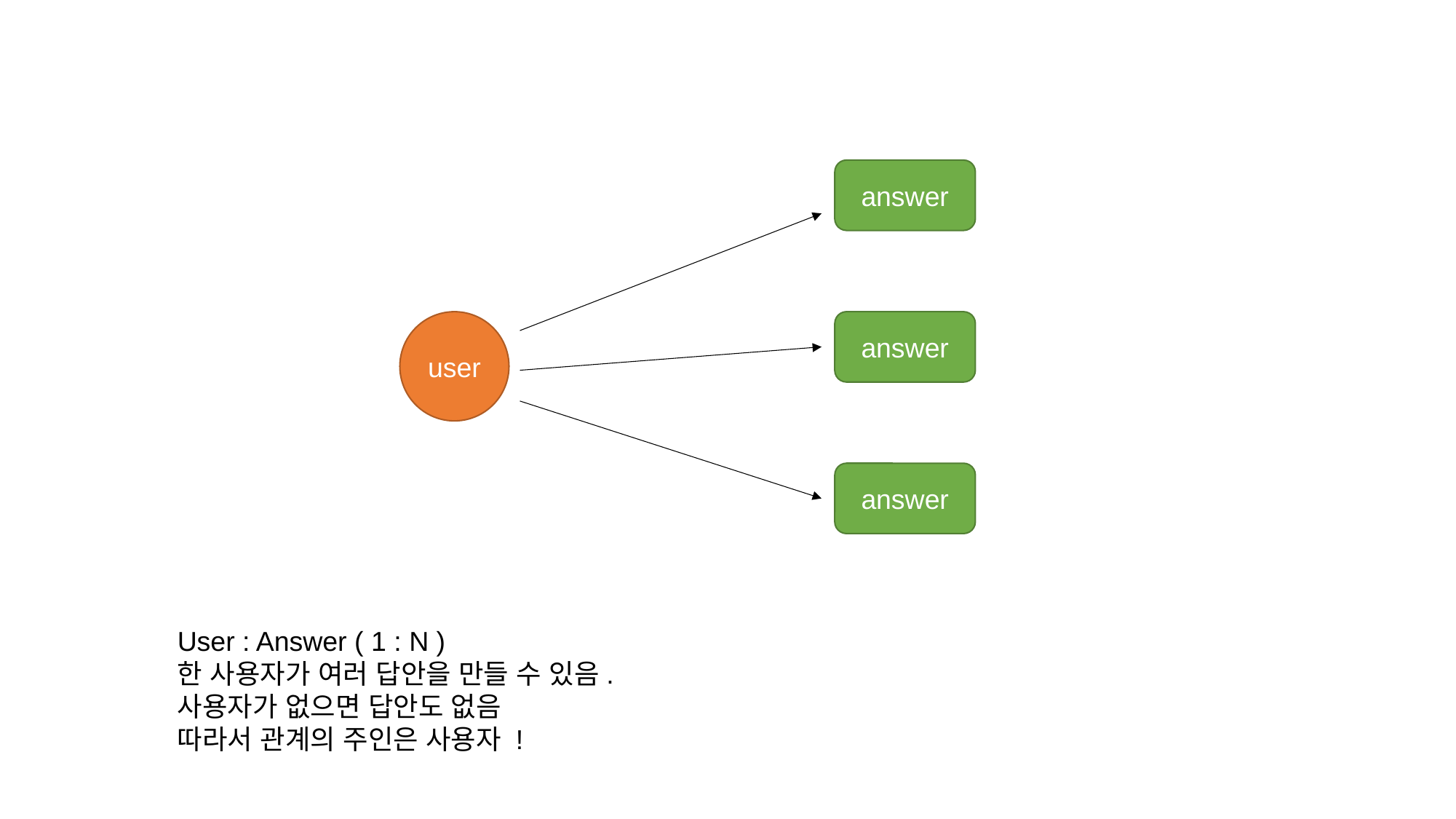

answer
user
answer
answer
User : Answer ( 1 : N )
한 사용자가 여러 답안을 만들 수 있음.
사용자가 없으면 답안도 없음
따라서 관계의 주인은 사용자 !